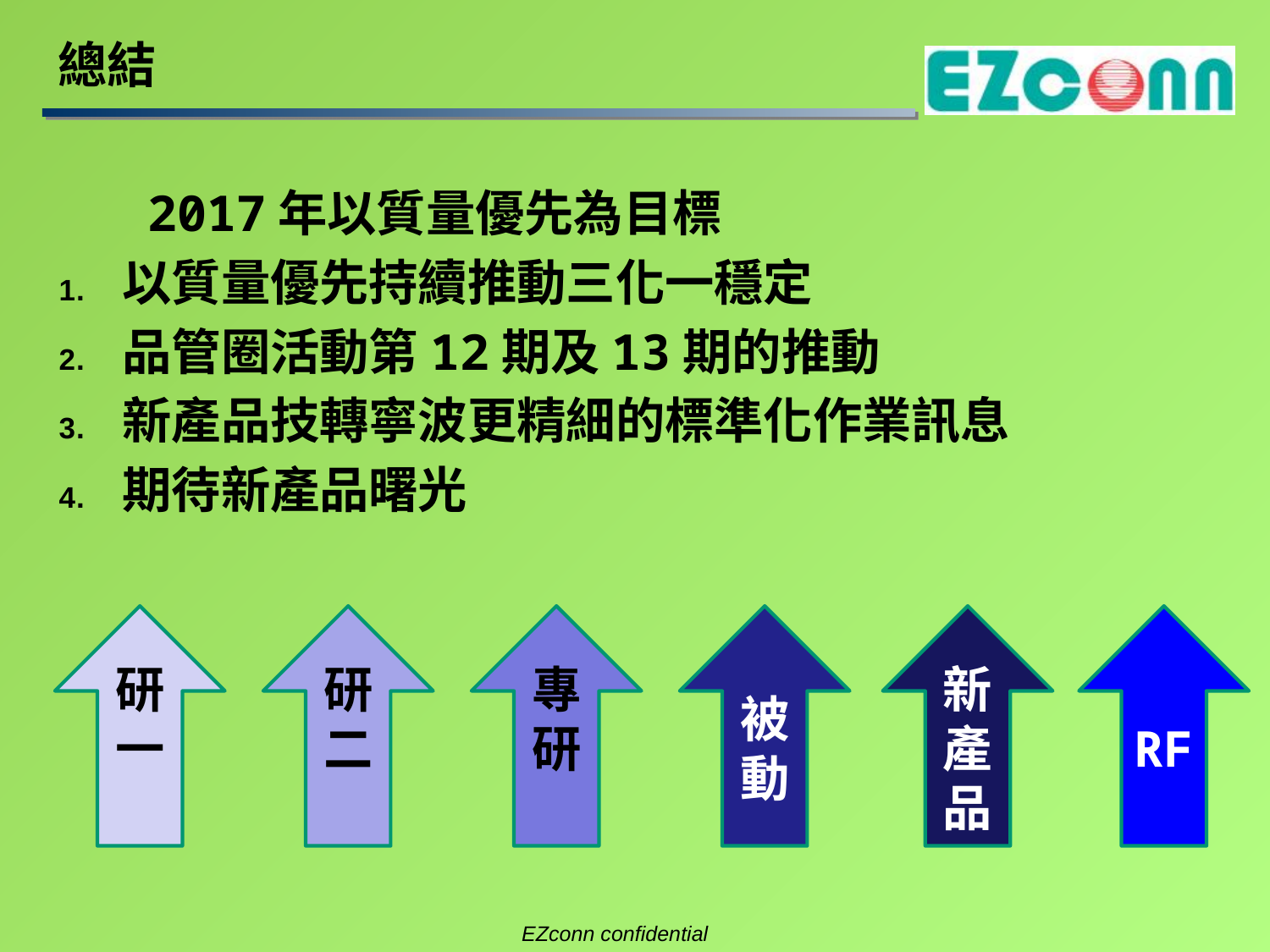

# 總結
   2017年以質量優先為目標
以質量優先持續推動三化一穩定
品管圈活動第12期及13期的推動
新產品技轉寧波更精細的標準化作業訊息
期待新產品曙光
研
一

研
二

專
研

被動

新產品

RF